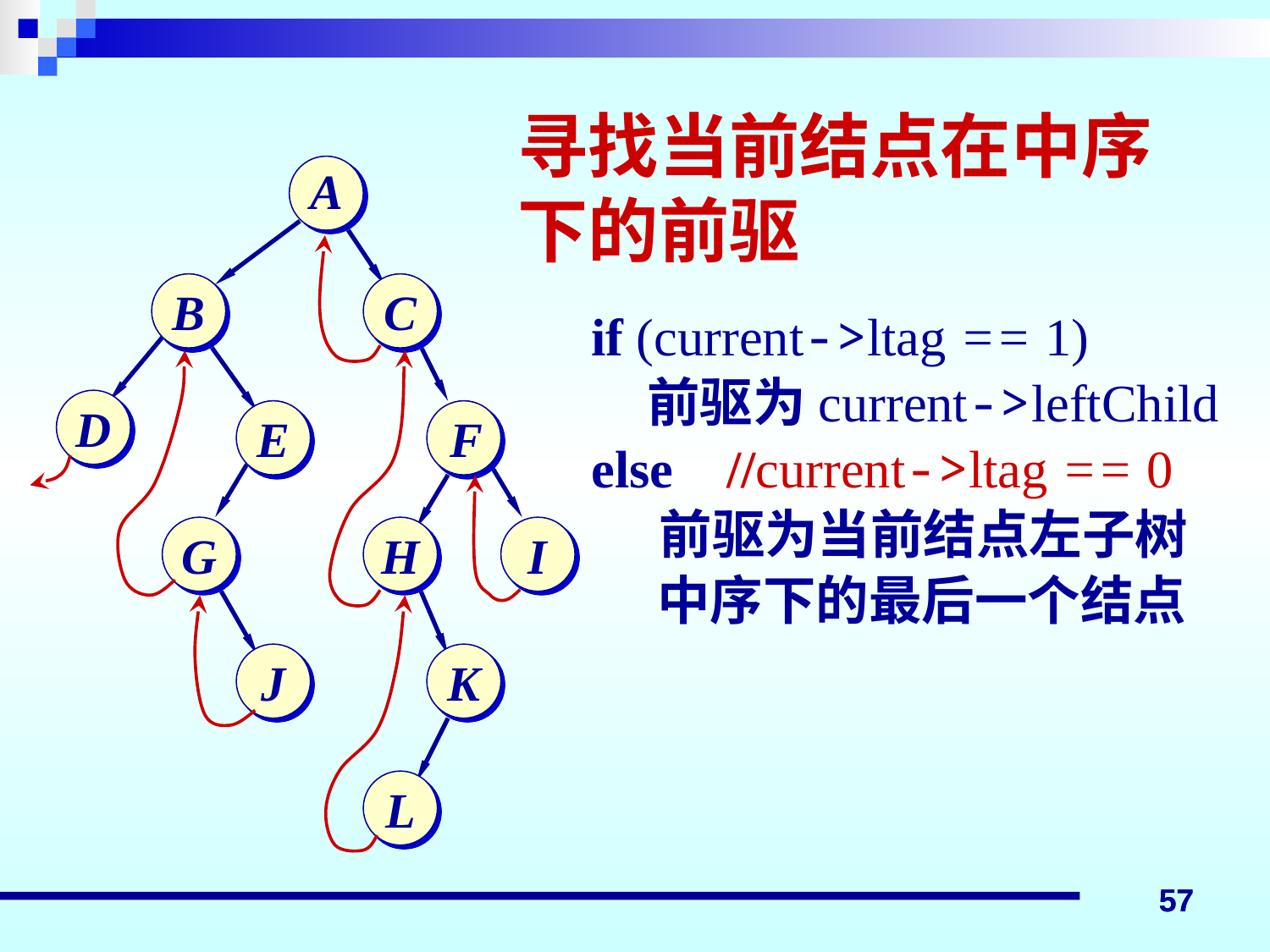

寻找当前结点在中序
下的前驱
A

B
C

D
E
F

G
H
I

J
K

L
    if (current->ltag == 1)
        前驱为current->leftChild
    else    //current->ltag == 0
         前驱为当前结点左子树
         中序下的最后一个结点
57
57